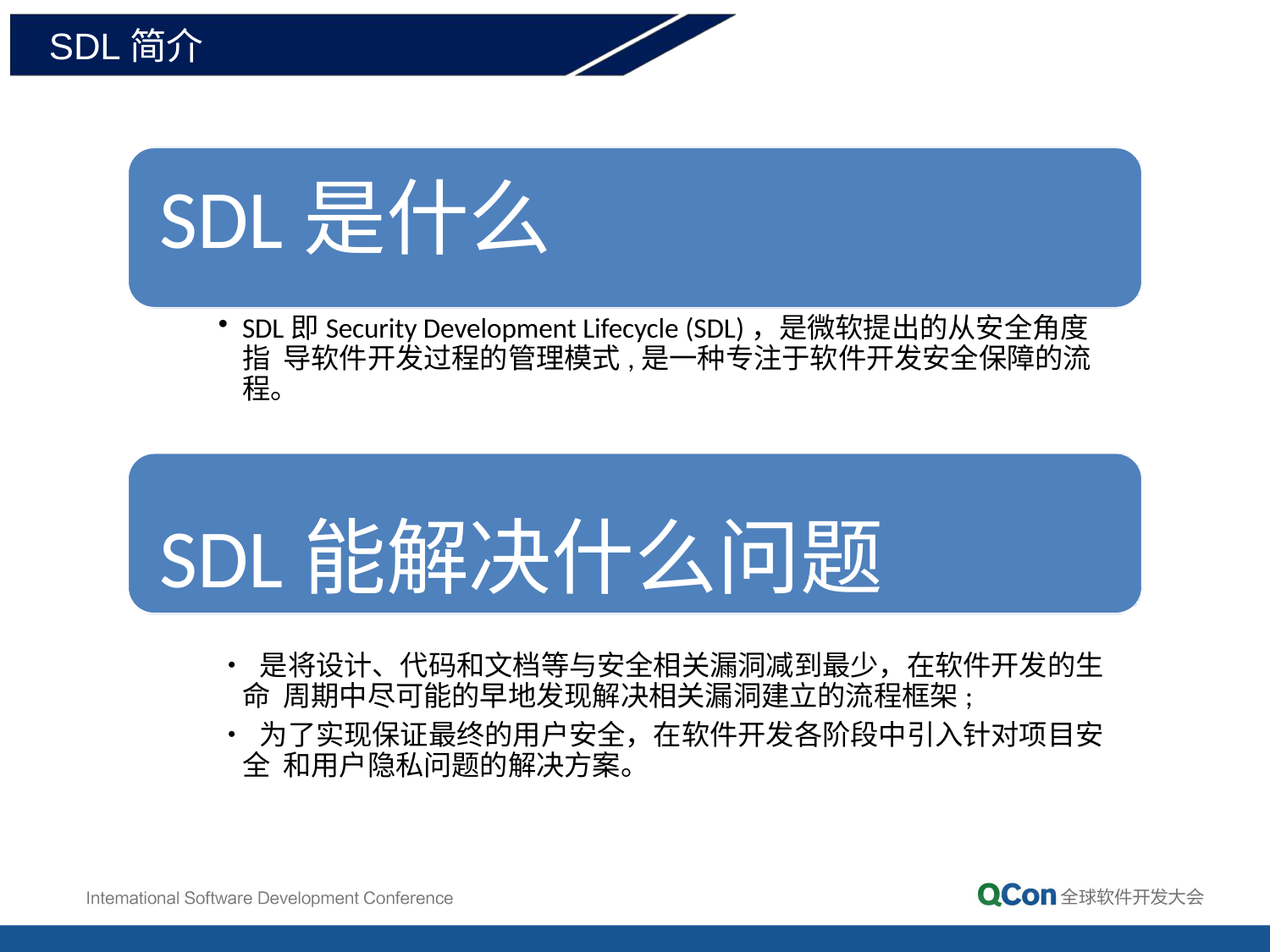

# SDL简介

SDL是什么
SDL即Security Development Lifecycle (SDL)，是微软提出的从安全角度指  导软件开发过程的管理模式,是一种专注于软件开发安全保障的流程。

SDL能解决什么问题
• 是将设计、代码和文档等与安全相关漏洞减到最少，在软件开发的生命  周期中尽可能的早地发现解决相关漏洞建立的流程框架;
• 为了实现保证最终的用户安全，在软件开发各阶段中引入针对项目安全  和用户隐私问题的解决方案。